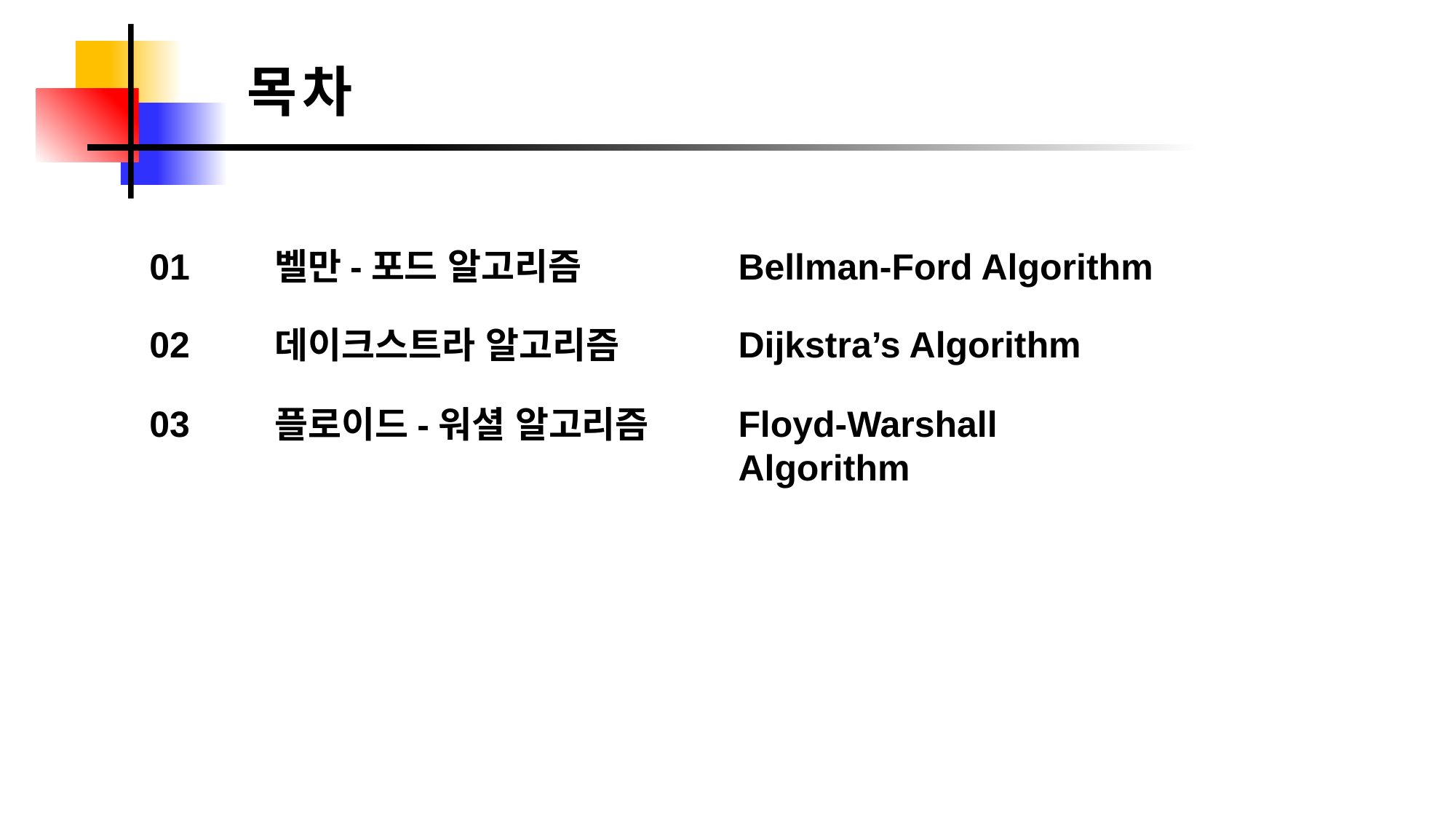

목차
01
벨만-포드 알고리즘
Bellman-Ford Algorithm
02
Dijkstra’s Algorithm
데이크스트라 알고리즘
03
Floyd-Warshall Algorithm
플로이드-워셜 알고리즘